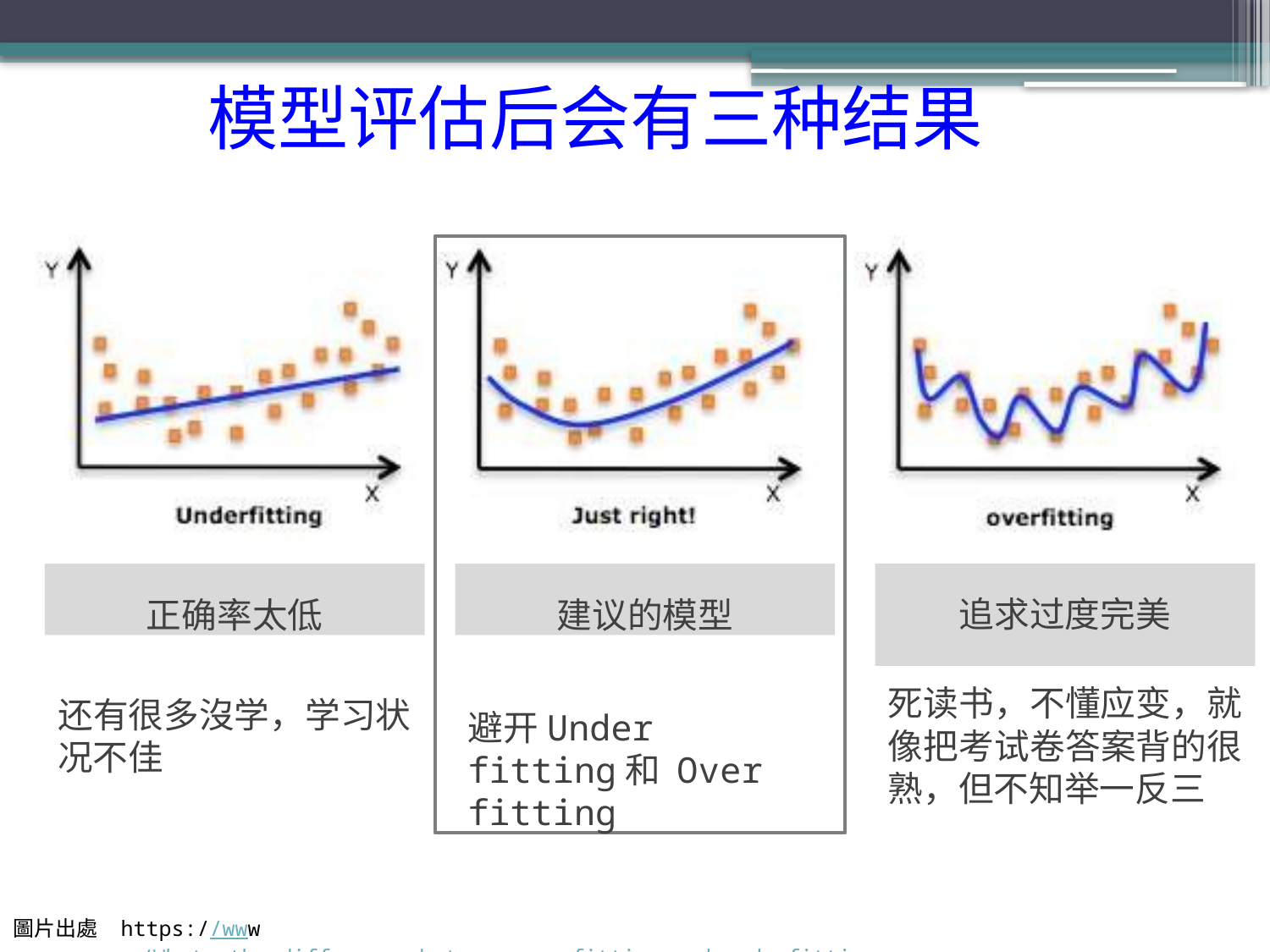

# 模型评估后会有三种结果

避开Under fitting和 Over fitting
正确率太低
建议的模型

追求过度完美
死读书，不懂应变，就 像把考试卷答案背的很 熟，但不知举一反三
还有很多沒学，学习状况不佳
圖片出處	https://www.quora.com/Whats-the-difference-between-overfitting-and-underfitting